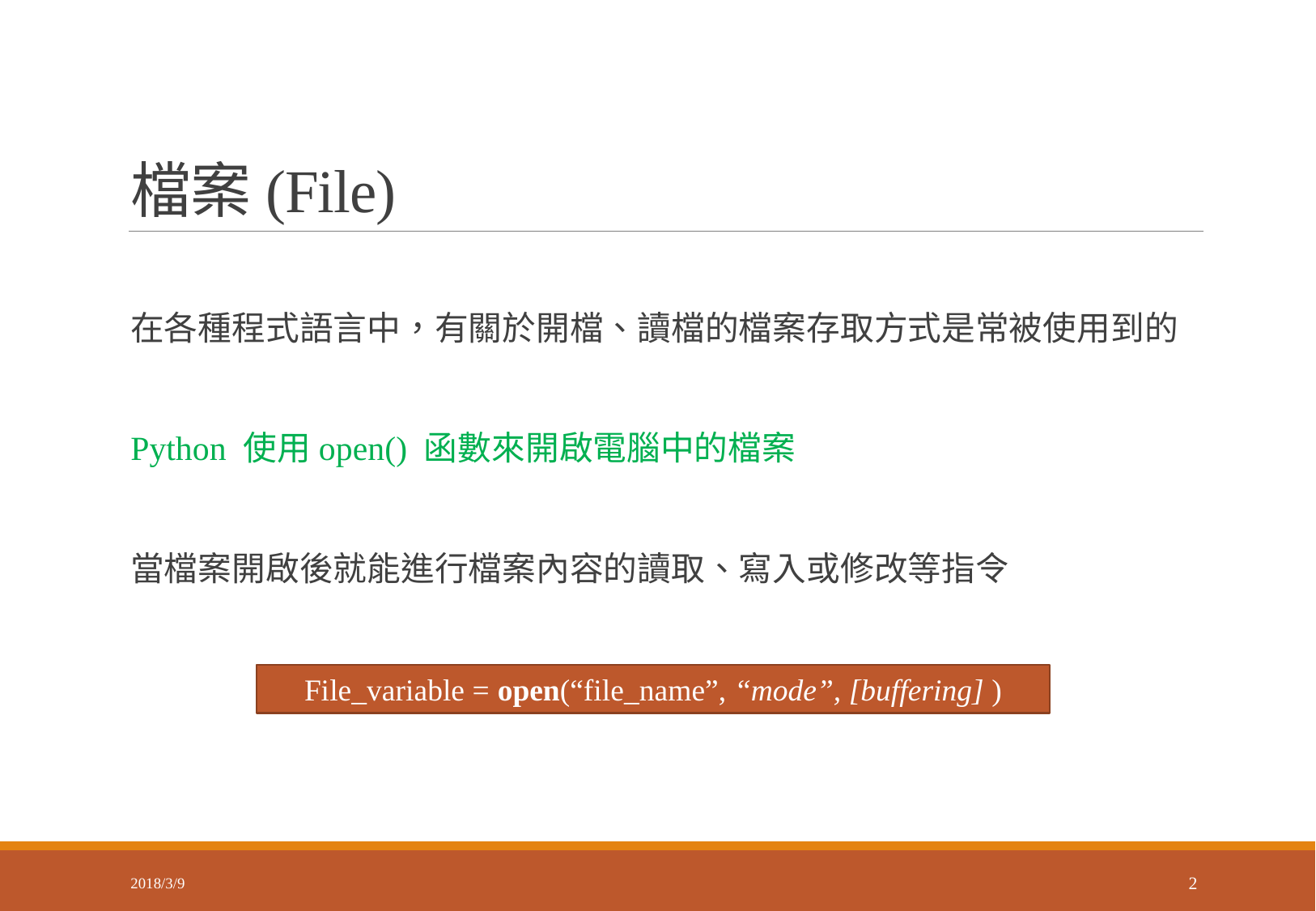

# 檔案(File)

在各種程式語言中，有關於開檔、讀檔的檔案存取方式是常被使用到的

Python 使用open() 函數來開啟電腦中的檔案

當檔案開啟後就能進行檔案內容的讀取、寫入或修改等指令

File_variable = open(“file_name”, “mode”, [buffering] )
2018/3/9
2